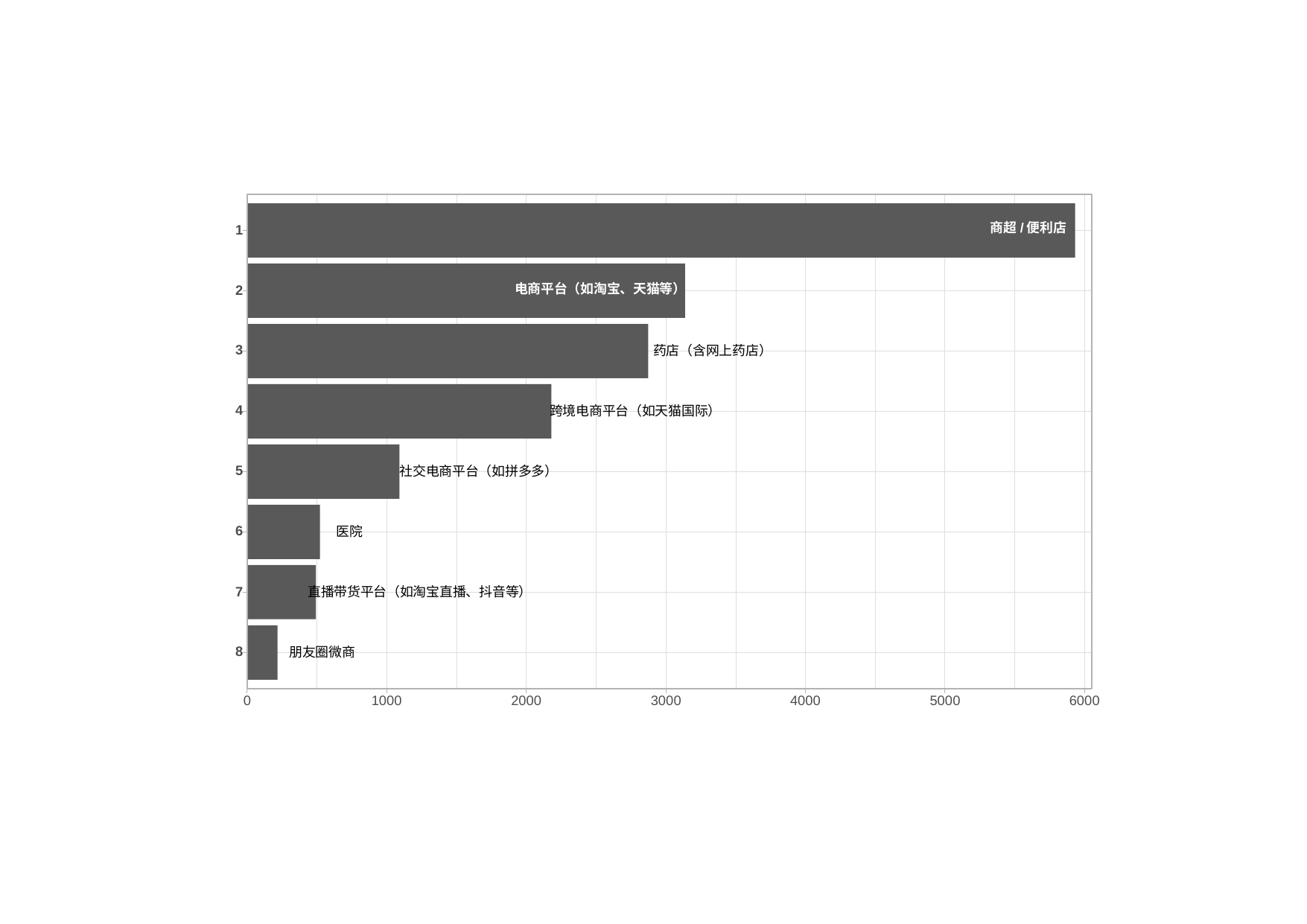

商超/便利店
1

电商平台（如淘宝、天猫等）
2

3
药店（含网上药店）

4
跨境电商平台（如天猫国际）

5
社交电商平台（如拼多多）

6
医院

7
直播带货平台（如淘宝直播、抖音等）

8
朋友圈微商

3000
0
1000
2000
4000
5000
6000